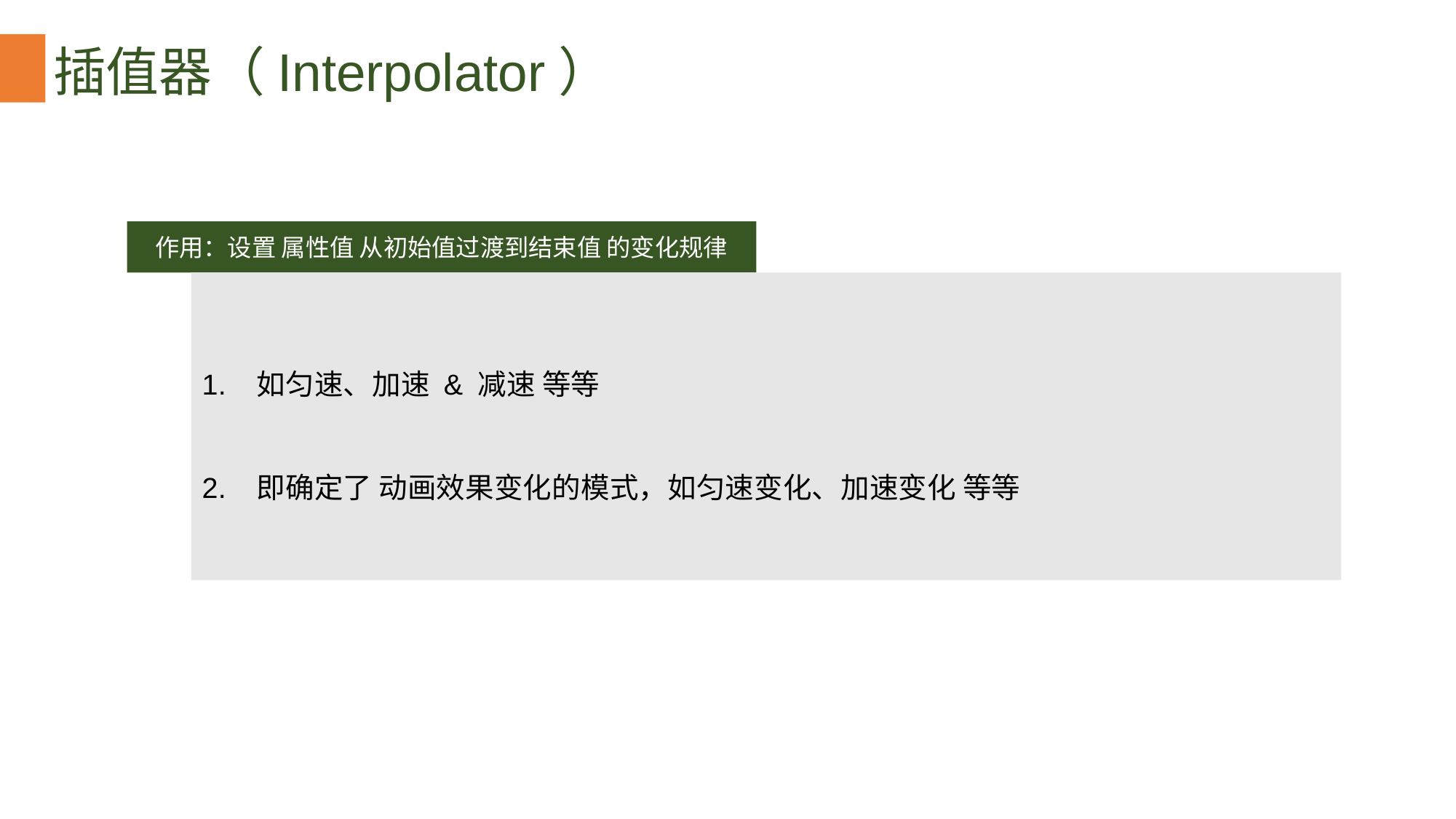

插值器（Interpolator）
作用：设置 属性值 从初始值过渡到结束值 的变化规律
如匀速、加速 & 减速 等等

即确定了 动画效果变化的模式，如匀速变化、加速变化 等等